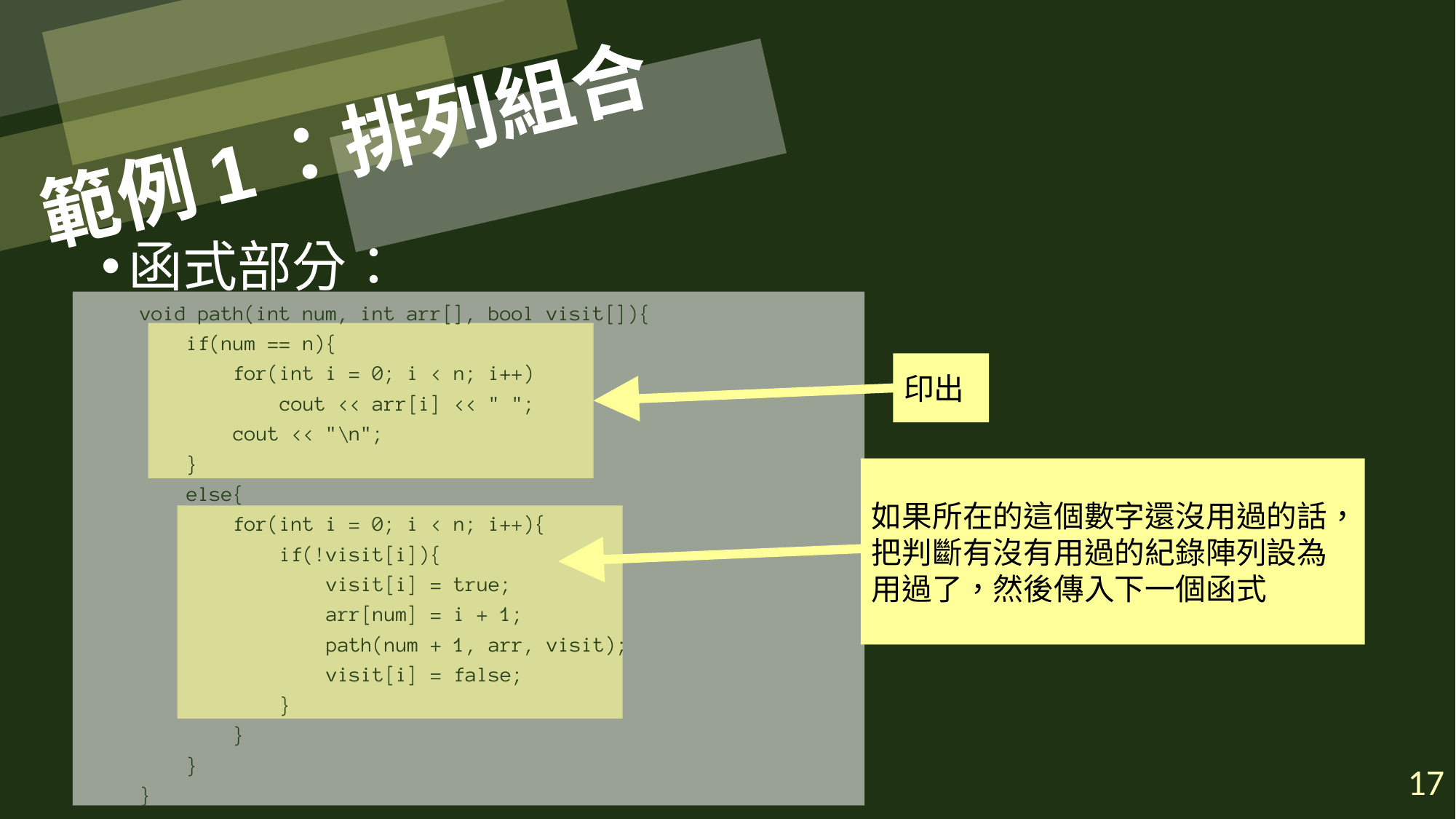

# 範例1：排列組合

函式部分：

void path(int num, int arr[], bool visit[]){
    if(num == n){
        for(int i = 0; i < n; i++)
            cout << arr[i] << " ";
        cout << "\n";
    }
    else{
        for(int i = 0; i < n; i++){
            if(!visit[i]){
                visit[i] = true;
                arr[num] = i + 1;
                path(num + 1, arr, visit);
                visit[i] = false;
            }
        }
    }
}

印出
如果所在的這個數字還沒用過的話，把判斷有沒有用過的紀錄陣列設為用過了，然後傳入下一個函式

17